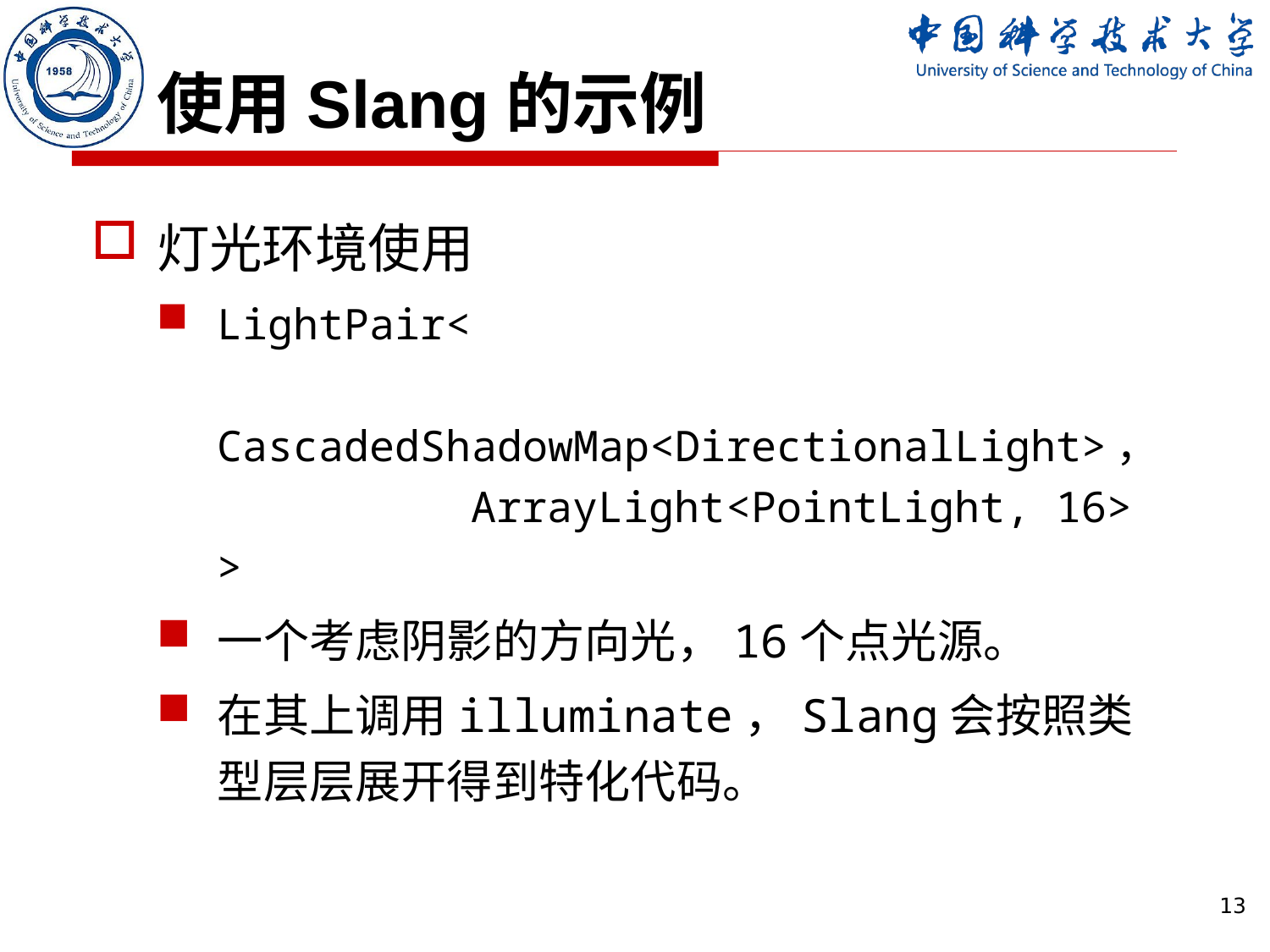

# 使用Slang的示例
灯光环境使用
LightPair<
		CascadedShadowMap<DirectionalLight>，
		ArrayLight<PointLight, 16>
>
一个考虑阴影的方向光，16个点光源。
在其上调用illuminate，Slang会按照类型层层展开得到特化代码。

13